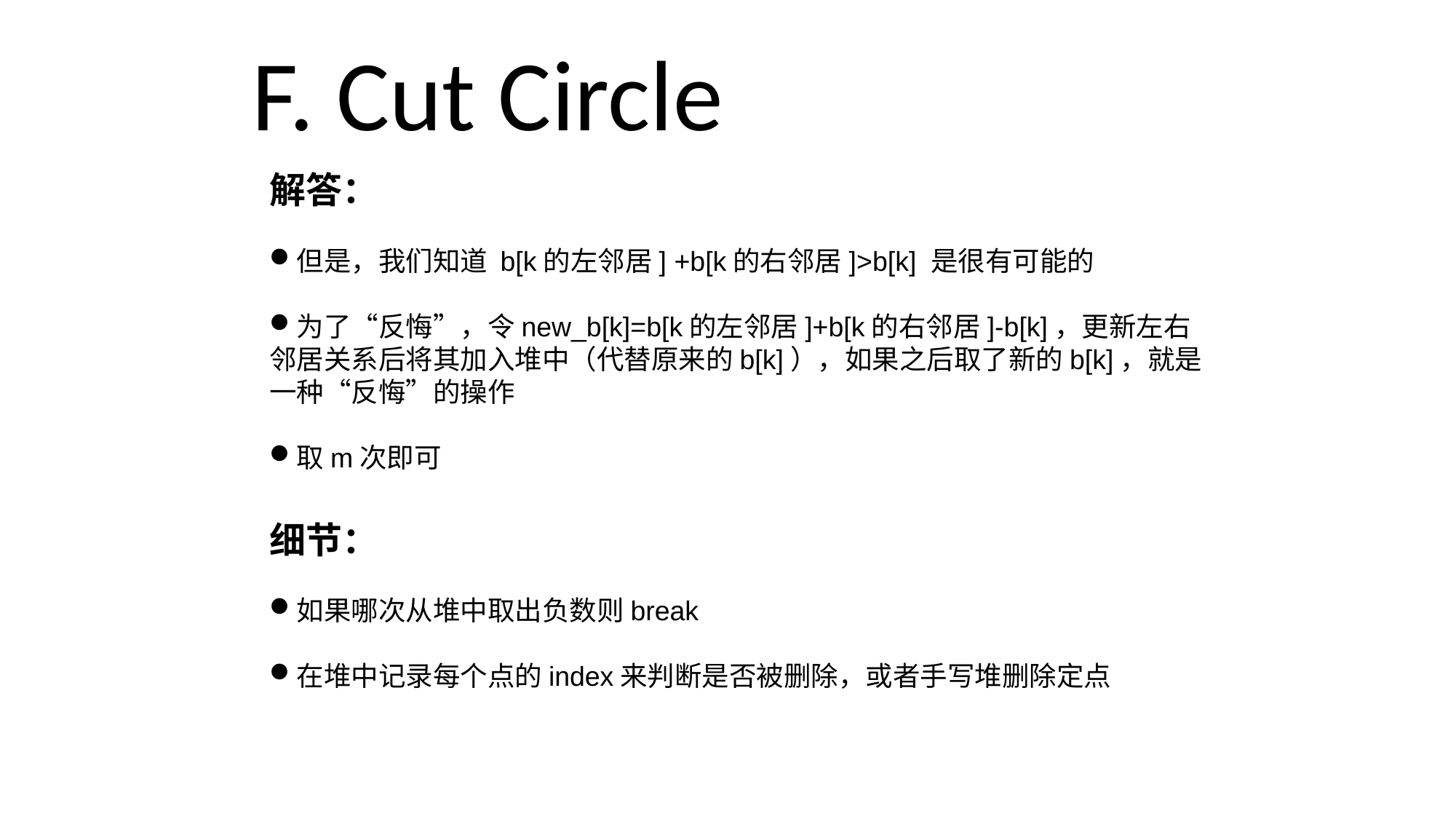

F. Cut Circle
解答：

但是，我们知道 b[k的左邻居] +b[k的右邻居]>b[k] 是很有可能的

为了“反悔”，令new_b[k]=b[k的左邻居]+b[k的右邻居]-b[k]，更新左右邻居关系后将其加入堆中（代替原来的b[k]），如果之后取了新的b[k]，就是一种“反悔”的操作

取m次即可
细节：

如果哪次从堆中取出负数则break

在堆中记录每个点的index来判断是否被删除，或者手写堆删除定点